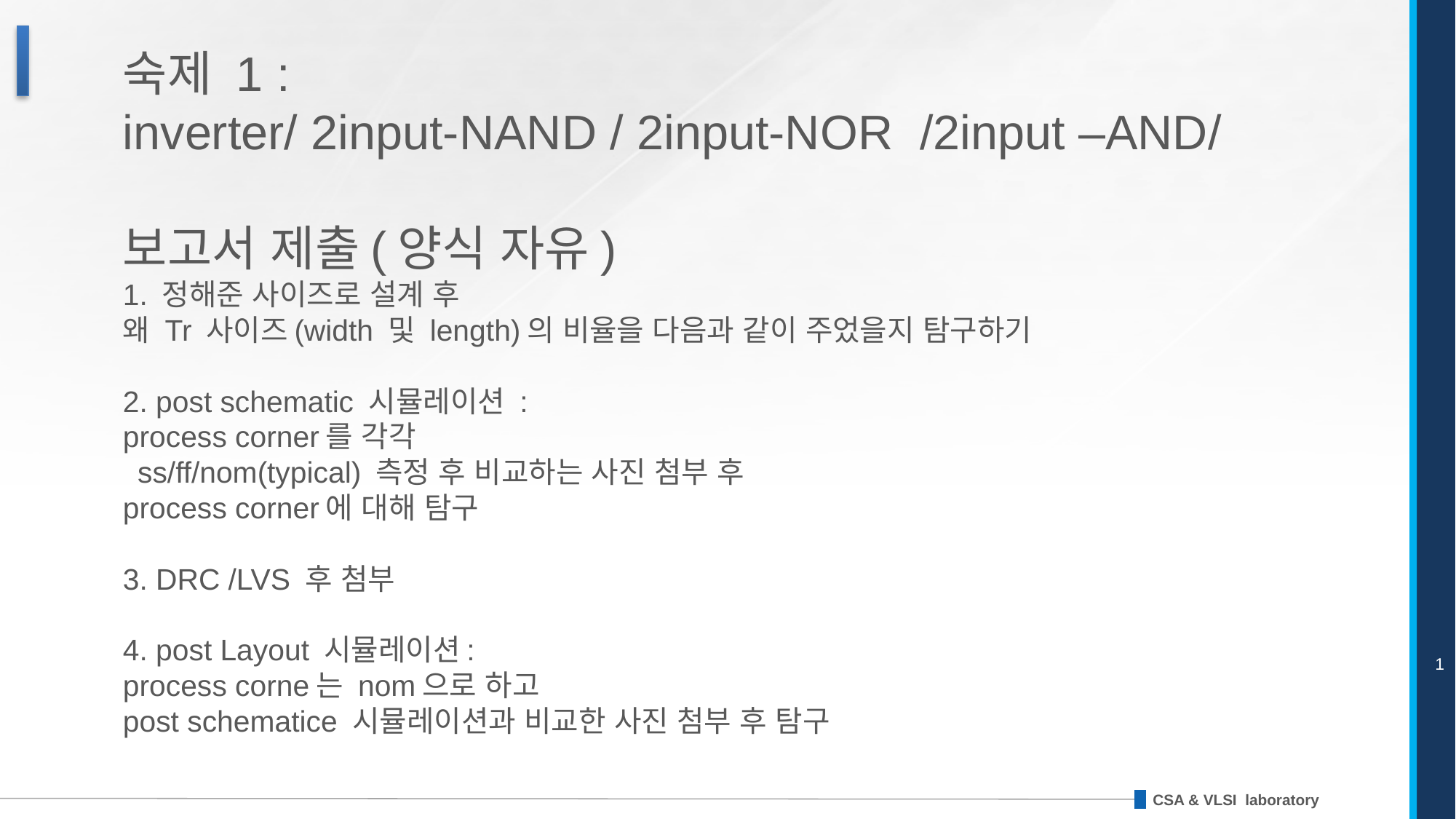

# 숙제 1 : inverter/ 2input-NAND / 2input-NOR  /2input –AND/ 보고서 제출(양식 자유) 1. 정해준 사이즈로 설계 후 왜 Tr 사이즈(width 및 length)의 비율을 다음과 같이 주었을지 탐구하기 2. post schematic 시뮬레이션 : process corner를 각각 ss/ff/nom(typical) 측정 후 비교하는 사진 첨부 후 process corner에 대해 탐구 3. DRC /LVS 후 첨부 4. post Layout 시뮬레이션: process corne는 nom으로 하고 post schematice 시뮬레이션과 비교한 사진 첨부 후 탐구
1